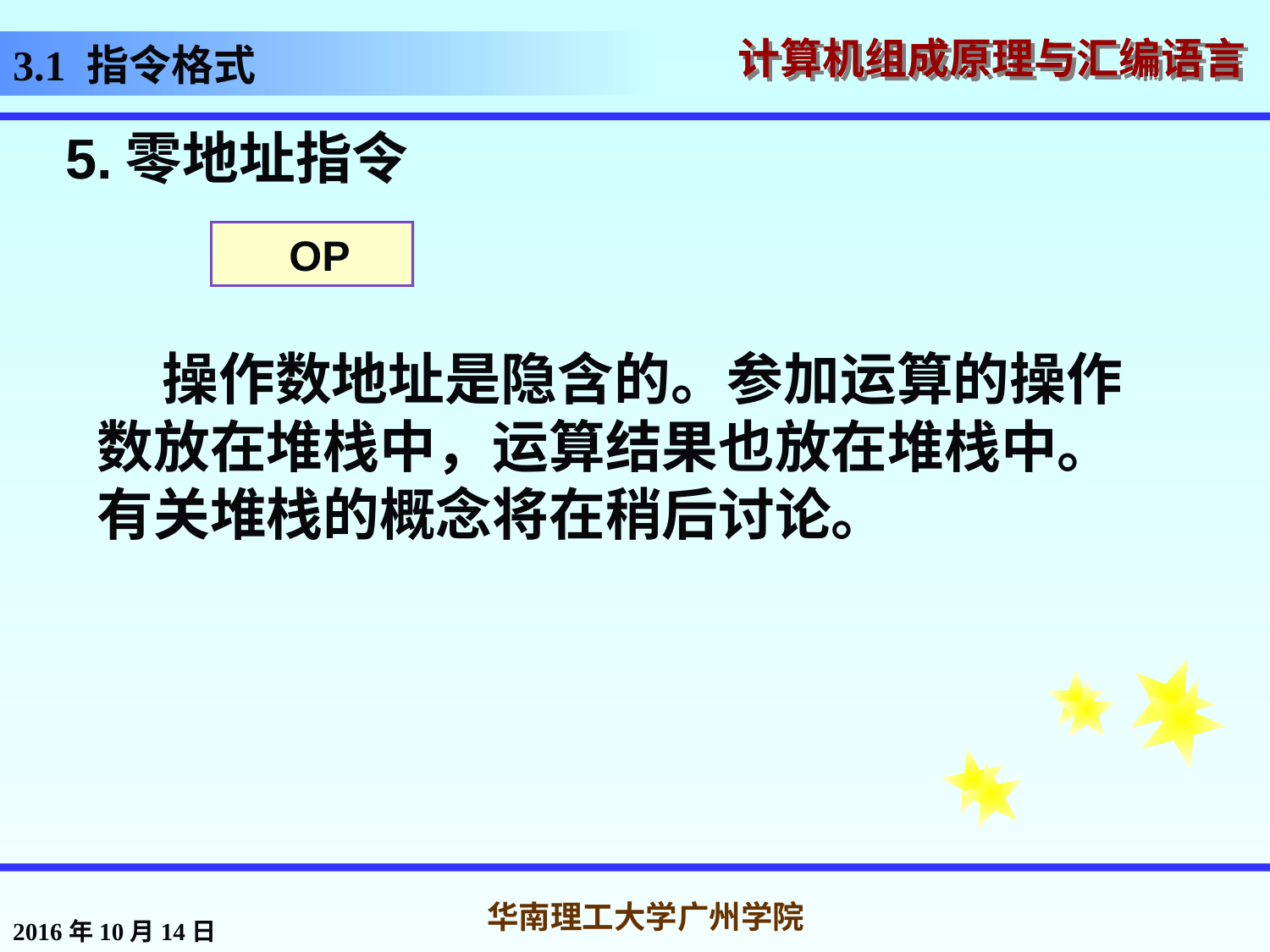

3.1 指令格式
5.零地址指令

OP

    操作数地址是隐含的。参加运算的操作数放在堆栈中，运算结果也放在堆栈中。有关堆栈的概念将在稍后讨论。

2016年10月14日
华南理工大学广州学院